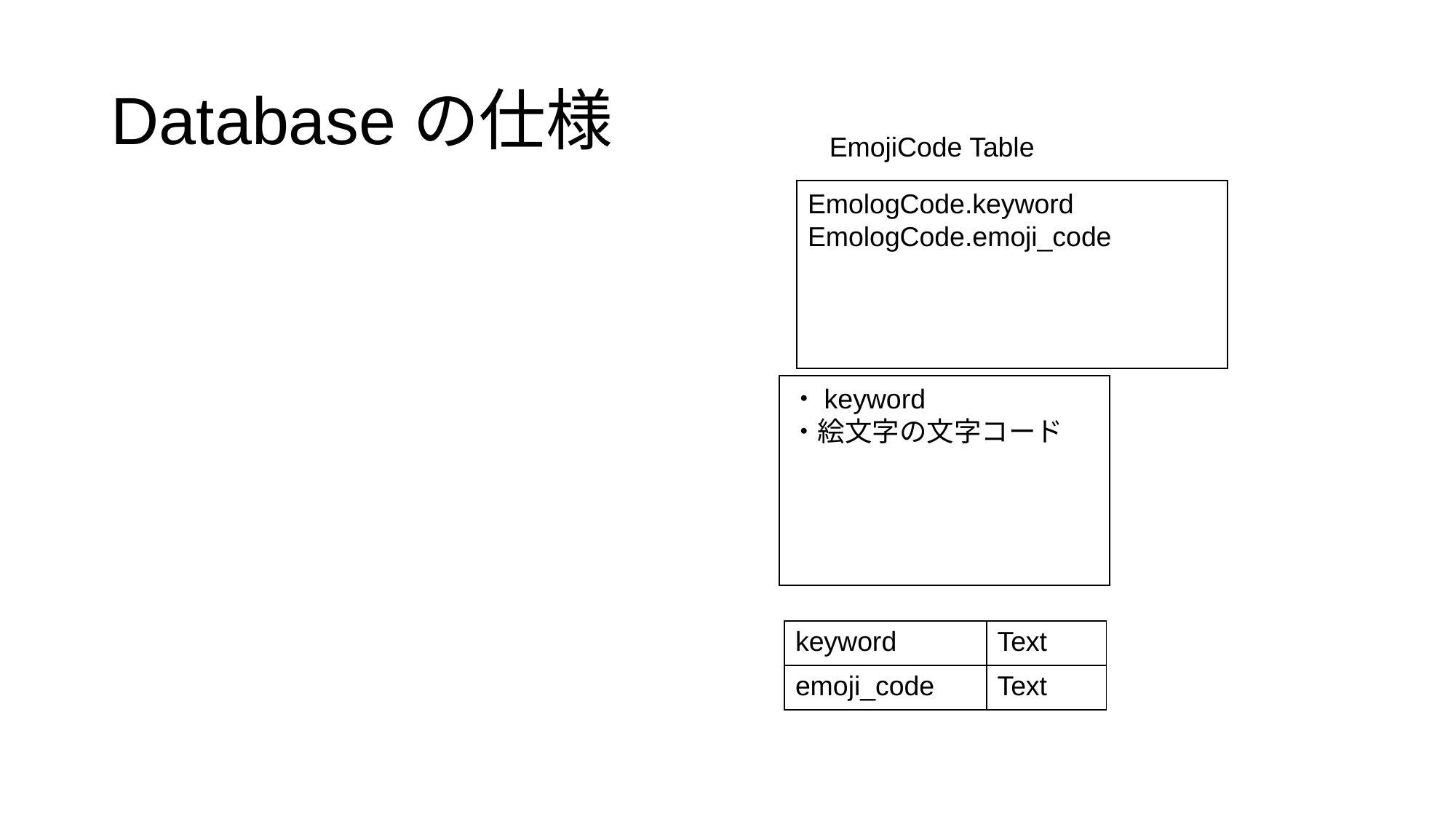

# Databaseの仕様
EmojiCode Table
EmologCode.keyword
EmologCode.emoji_code

・keyword
・絵文字の文字コード

| keyword | Text |
| --- | --- |
| emoji\_code | Text |